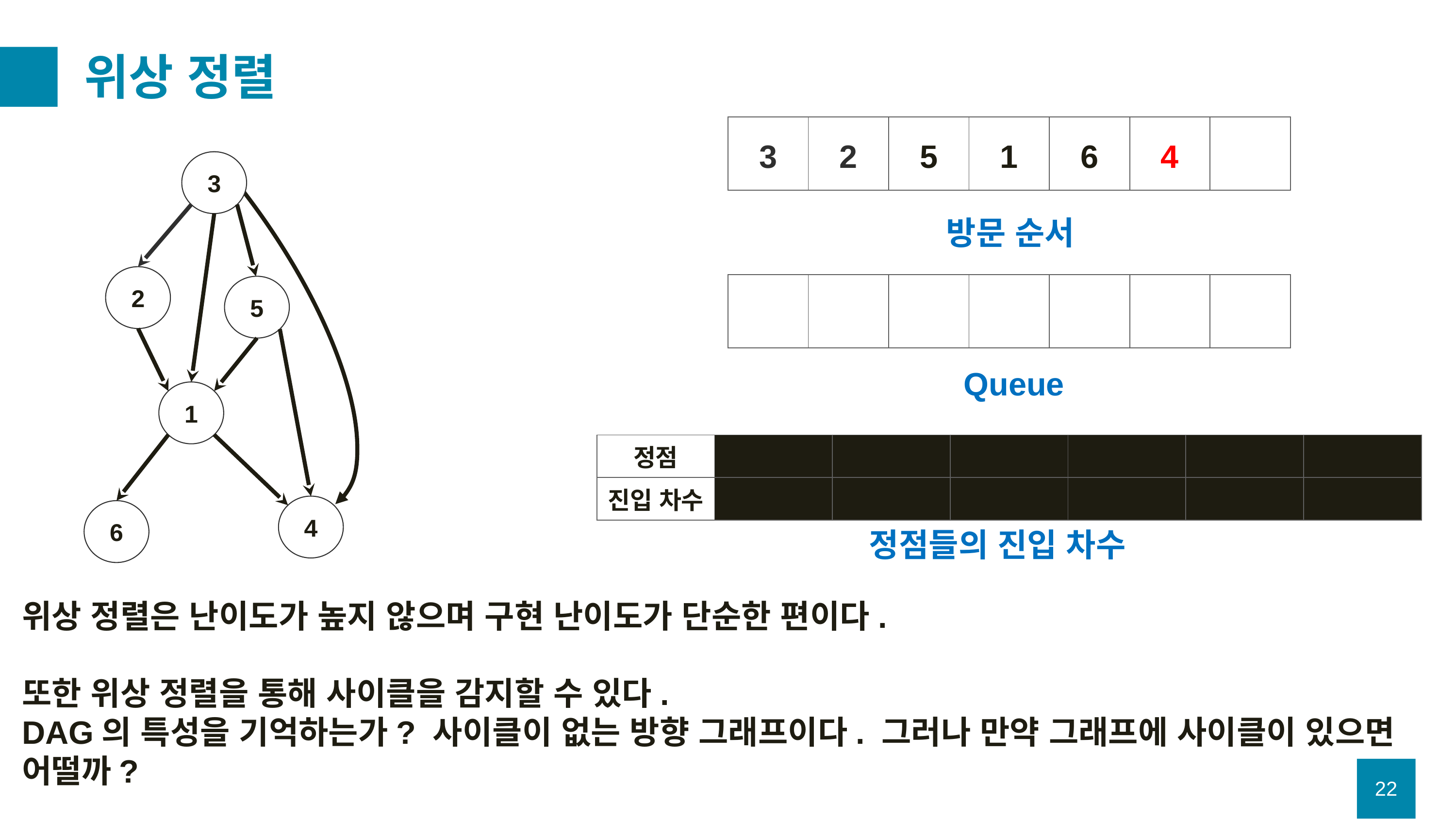

# 위상 정렬
| 3 | 2 | 5 | 1 | 6 | 4 |  |
| --- | --- | --- | --- | --- | --- | --- |
3
방문 순서
2
|  |  |  |  |  |  |  |
| --- | --- | --- | --- | --- | --- | --- |
5
Queue
1
| 정점 | 1 | 2 | 3 | 4 | 5 | 6 |
| --- | --- | --- | --- | --- | --- | --- |
| 진입 차수 | 0 | 0 | 0 | 0 | 0 | 0 |
4
6
정점들의 진입 차수
위상 정렬은 난이도가 높지 않으며 구현 난이도가 단순한 편이다.

또한 위상 정렬을 통해 사이클을 감지할 수 있다.
DAG의 특성을 기억하는가? 사이클이 없는 방향 그래프이다. 그러나 만약 그래프에 사이클이 있으면 어떨까?
22